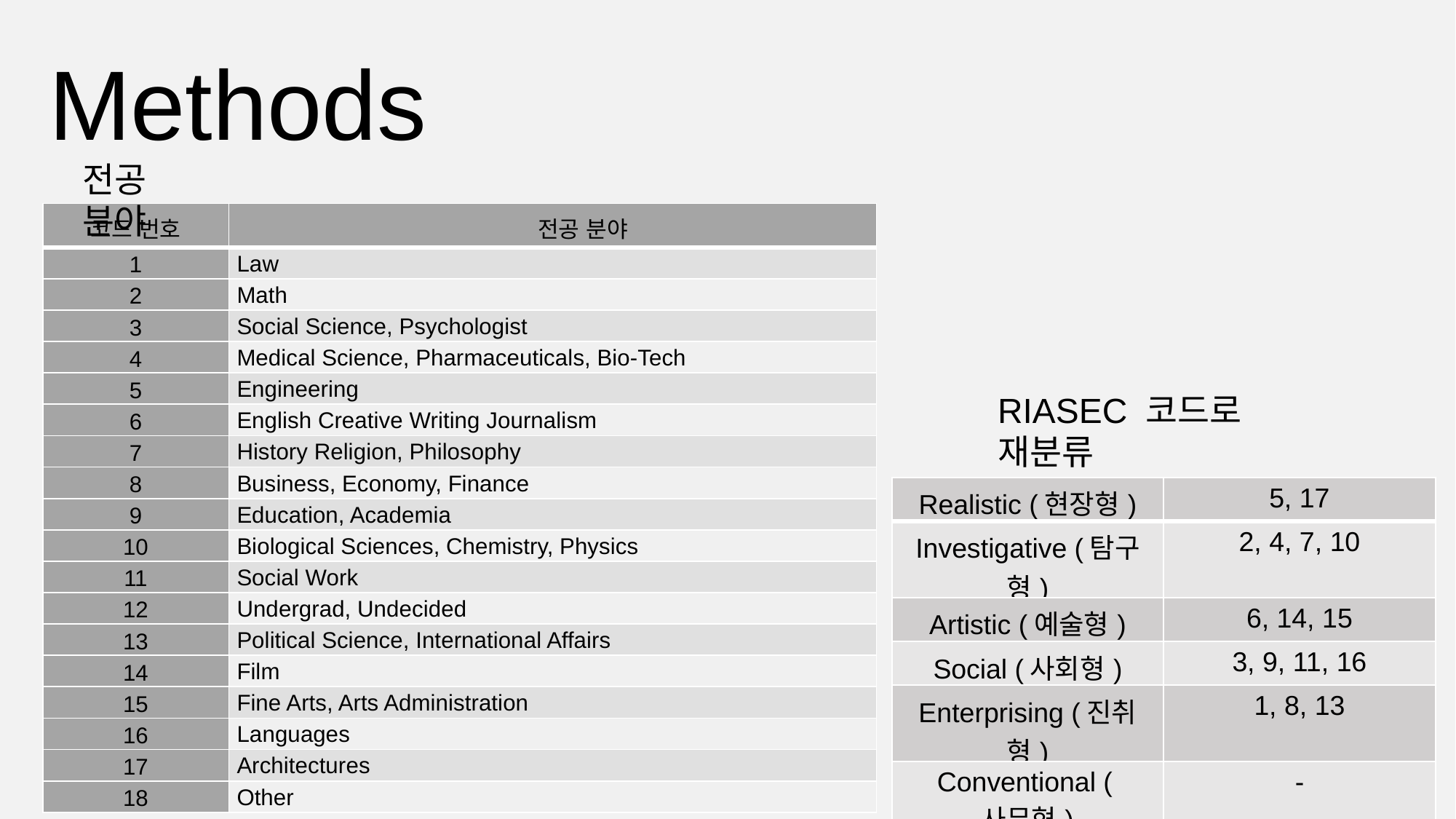

Methods
전공 분야
| 코드 번호 | 전공 분야 |
| --- | --- |
| 1 | Law |
| 2 | Math |
| 3 | Social Science, Psychologist |
| 4 | Medical Science, Pharmaceuticals, Bio-Tech |
| 5 | Engineering |
| 6 | English Creative Writing Journalism |
| 7 | History Religion, Philosophy |
| 8 | Business, Economy, Finance |
| 9 | Education, Academia |
| 10 | Biological Sciences, Chemistry, Physics |
| 11 | Social Work |
| 12 | Undergrad, Undecided |
| 13 | Political Science, International Affairs |
| 14 | Film |
| 15 | Fine Arts, Arts Administration |
| 16 | Languages |
| 17 | Architectures |
| 18 | Other |
RIASEC 코드로 재분류
| Realistic (현장형) | 5, 17 |
| --- | --- |
| Investigative (탐구형) | 2, 4, 7, 10 |
| Artistic (예술형) | 6, 14, 15 |
| Social (사회형) | 3, 9, 11, 16 |
| Enterprising (진취형) | 1, 8, 13 |
| Conventional (사무형) | - |
| Other (분류 외) | 12, 18 |